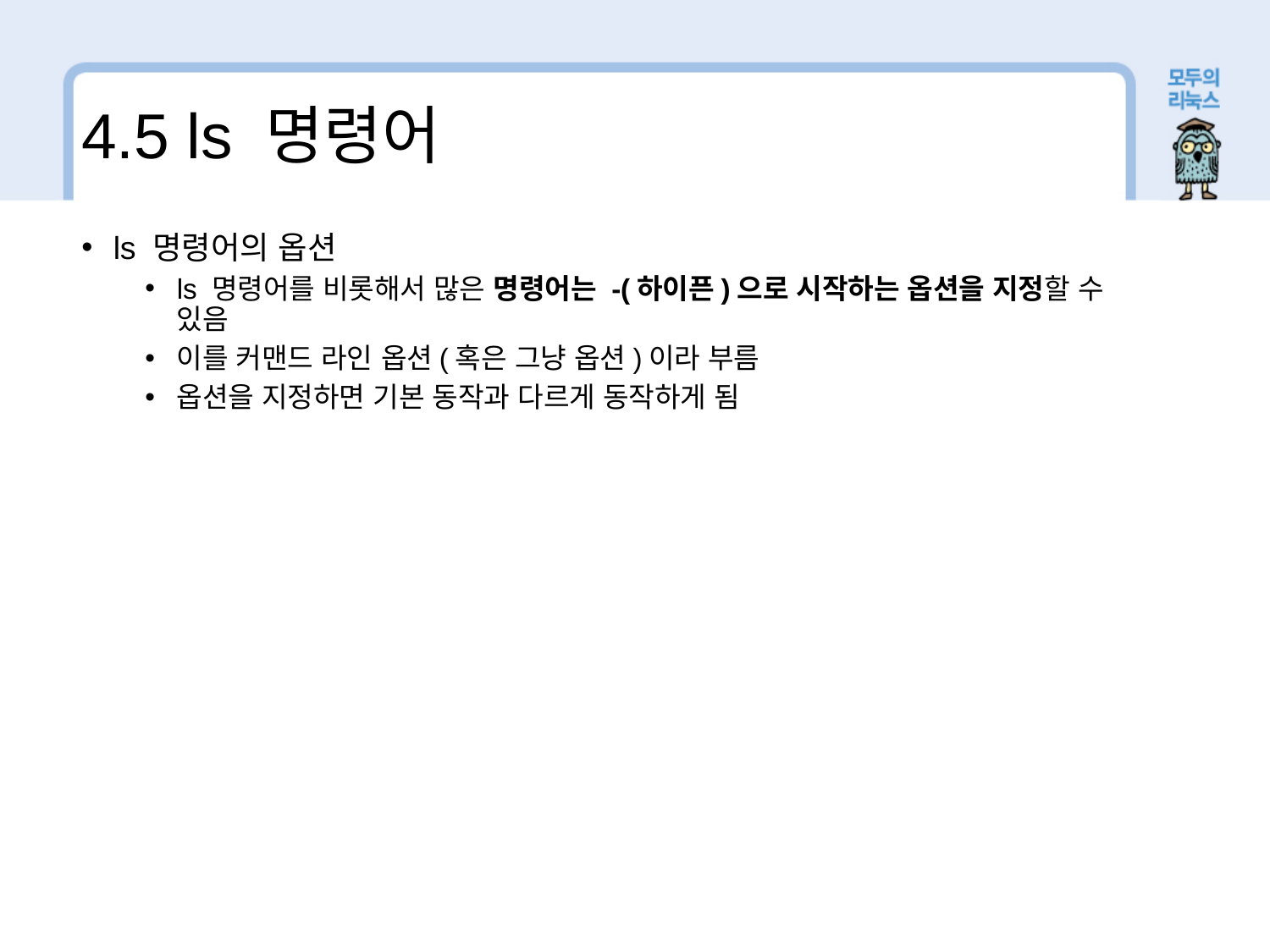

4.5 ls 명령어
ls 명령어의 옵션
ls 명령어를 비롯해서 많은 명령어는 -(하이픈)으로 시작하는 옵션을 지정할 수 있음
이를 커맨드 라인 옵션(혹은 그냥 옵션)이라 부름
옵션을 지정하면 기본 동작과 다르게 동작하게 됨